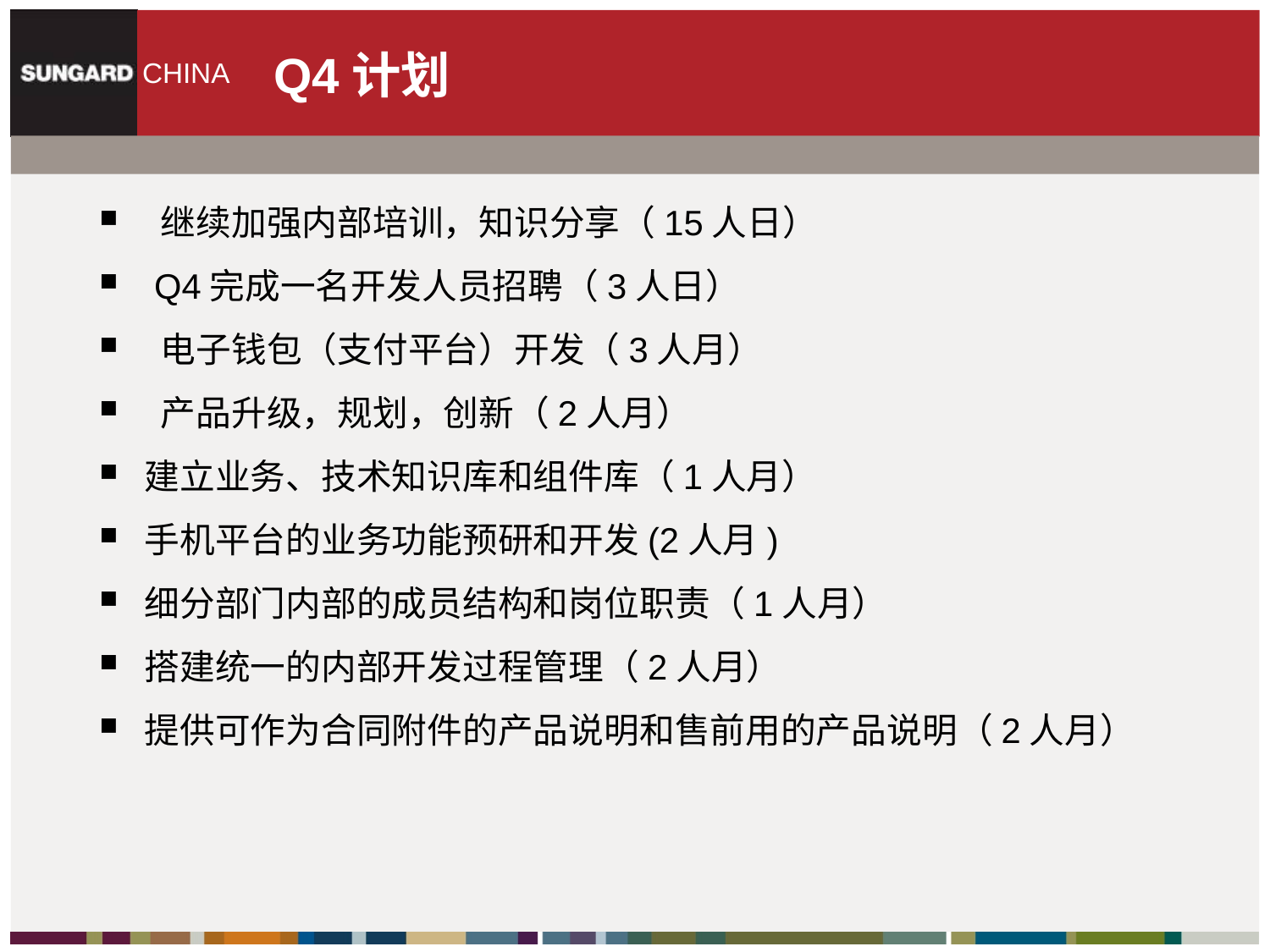

Q4计划
 继续加强内部培训，知识分享（15人日）
 Q4完成一名开发人员招聘（3人日）
 电子钱包（支付平台）开发（3人月）
 产品升级，规划，创新（2人月）
建立业务、技术知识库和组件库（1人月）
手机平台的业务功能预研和开发(2人月)
细分部门内部的成员结构和岗位职责（1人月）
搭建统一的内部开发过程管理（2人月）
提供可作为合同附件的产品说明和售前用的产品说明（2人月）